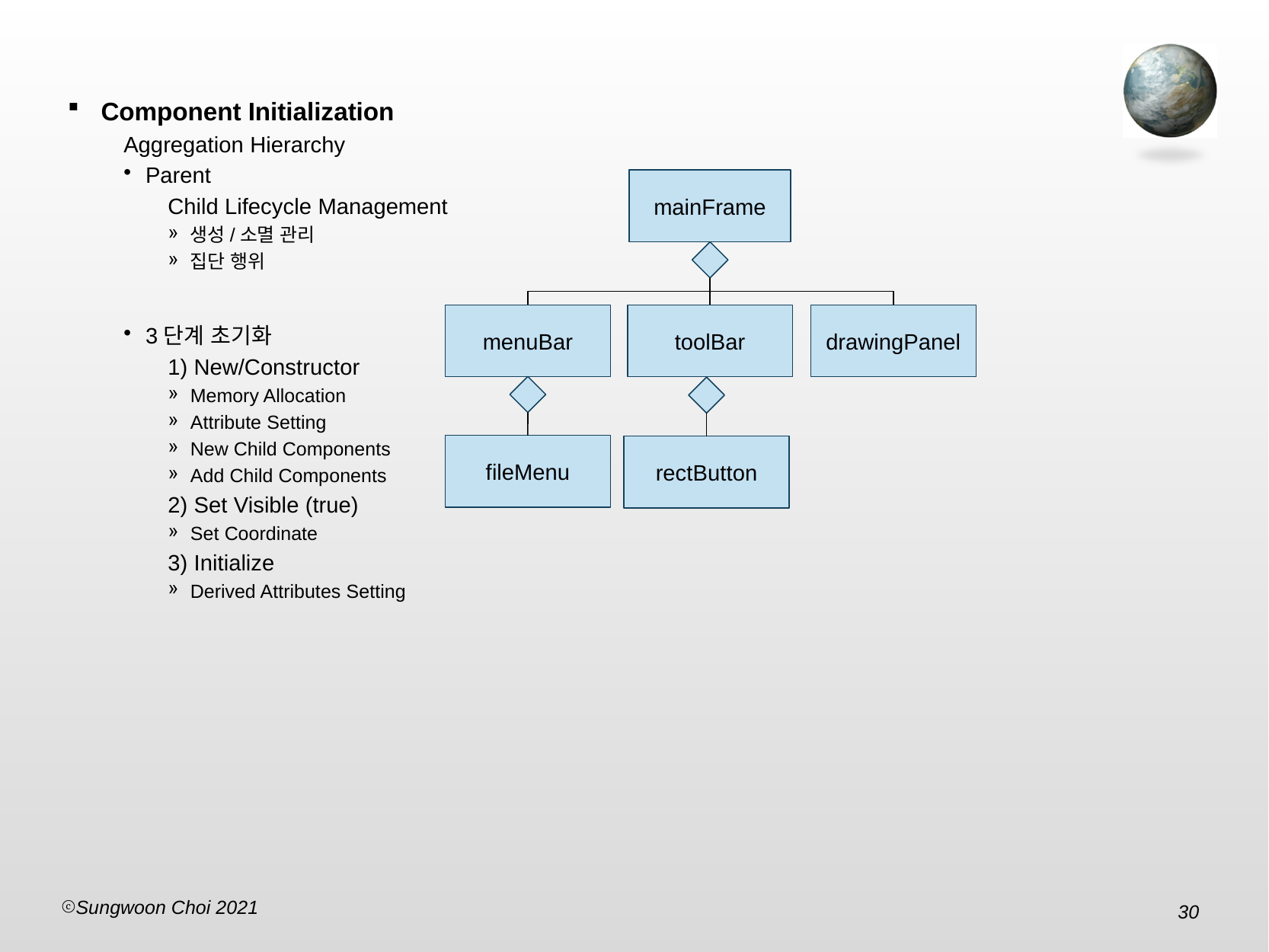

Component Initialization
Aggregation Hierarchy
Parent
Child Lifecycle Management
생성/소멸 관리
집단 행위

3단계 초기화
1) New/Constructor
Memory Allocation
Attribute Setting
New Child Components
Add Child Components
2) Set Visible (true)
Set Coordinate
3) Initialize
Derived Attributes Setting

mainFrame

menuBar
toolBar
drawingPanel

fileMenu
rectButton
Sungwoon Choi 2021
30